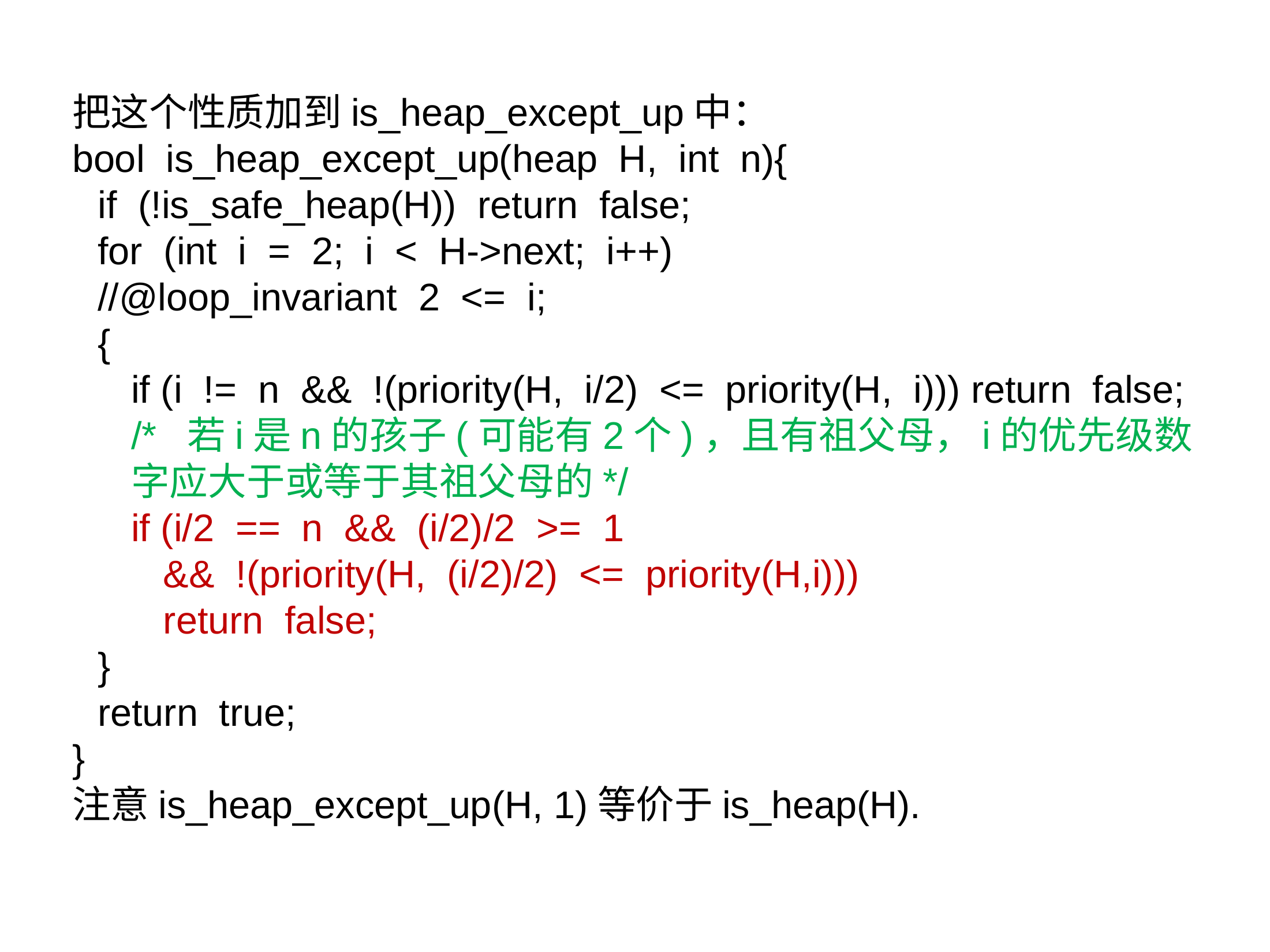

把这个性质加到is_heap_except_up中：
bool  is_heap_except_up(heap  H,  int  n){
if  (!is_safe_heap(H))  return  false;
for  (int  i  =  2;  i  <  H->next;  i++)
//@loop_invariant  2  <=  i;
{
if (i  !=  n  &&  !(priority(H,  i/2)  <=  priority(H,  i))) return  false;
/*  若i是n的孩子(可能有2个)，且有祖父母，i的优先级数字应大于或等于其祖父母的*/
if (i/2  ==  n  &&  (i/2)/2  >=  1
   &&  !(priority(H,  (i/2)/2)  <=  priority(H,i)))
   return  false;
}
return  true;
}
注意is_heap_except_up(H, 1)等价于is_heap(H).